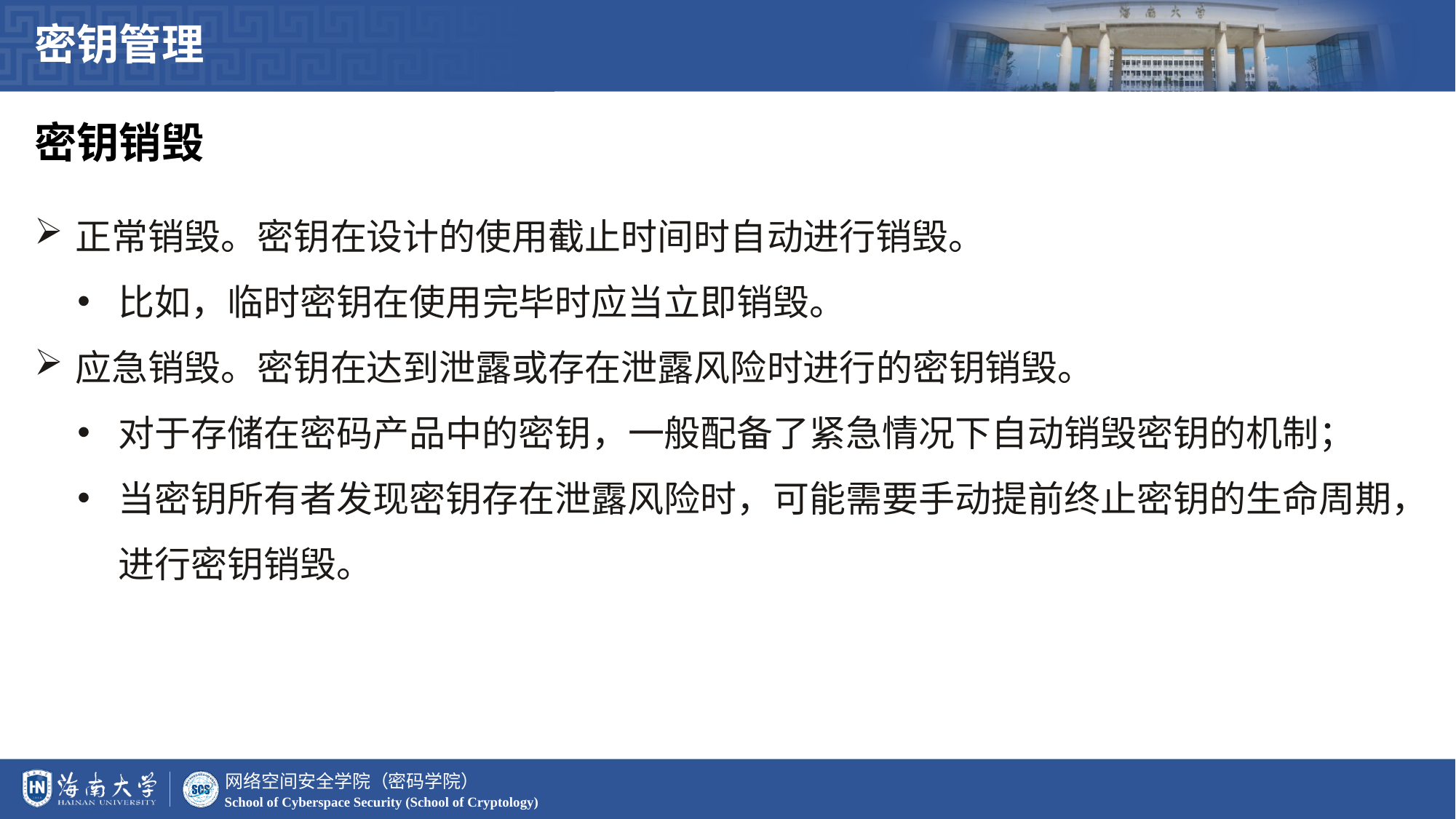

密钥管理
密钥销毁
正常销毁。密钥在设计的使用截止时间时自动进行销毁。
比如，临时密钥在使用完毕时应当立即销毁。
应急销毁。密钥在达到泄露或存在泄露风险时进行的密钥销毁。
对于存储在密码产品中的密钥，一般配备了紧急情况下自动销毁密钥的机制；
当密钥所有者发现密钥存在泄露风险时，可能需要手动提前终止密钥的生命周期，进行密钥销毁。
59